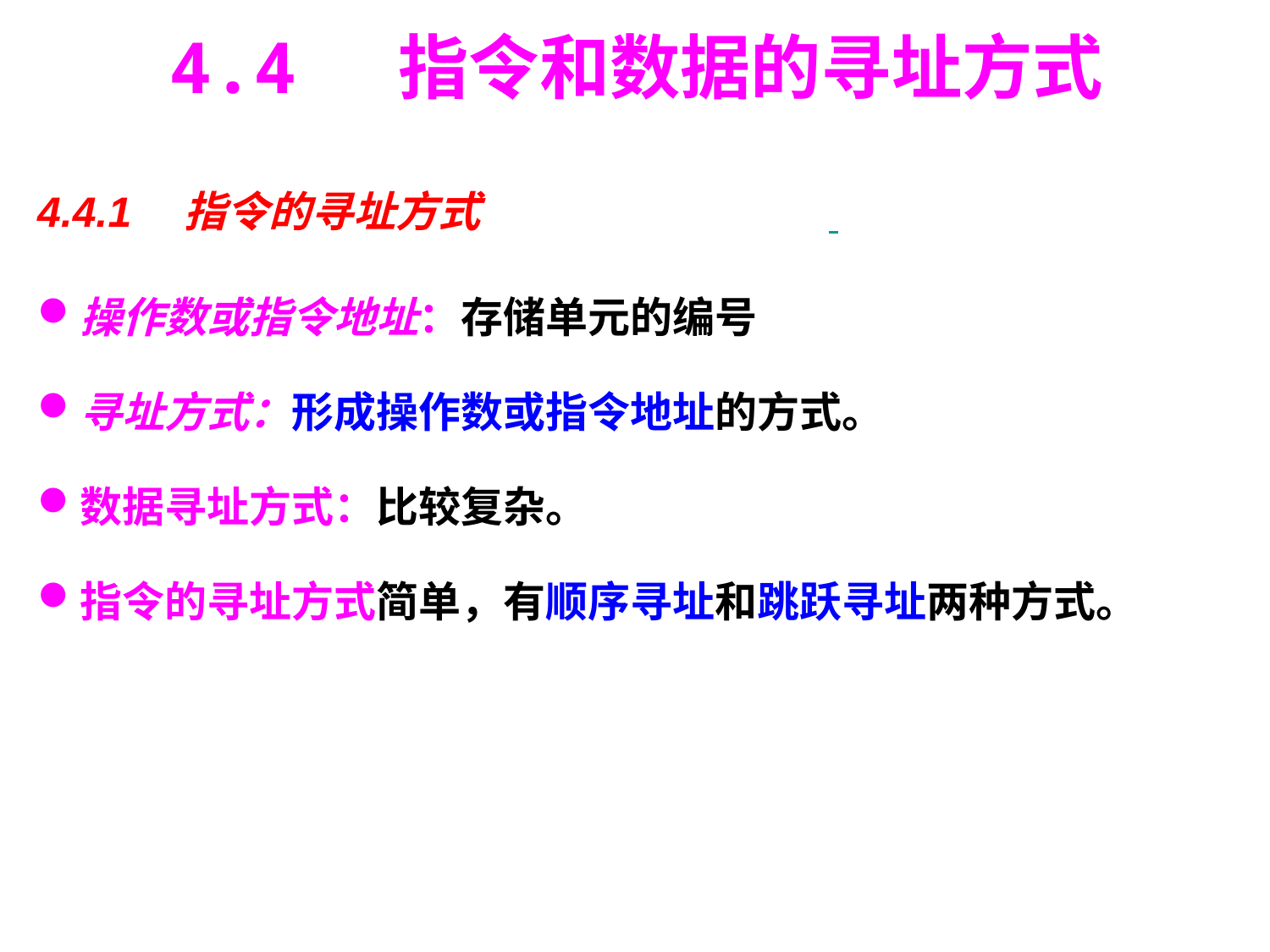

# 4.4  指令和数据的寻址方式
4.4.1　指令的寻址方式
操作数或指令地址：存储单元的编号
寻址方式：形成操作数或指令地址的方式。
数据寻址方式：比较复杂。
指令的寻址方式简单，有顺序寻址和跳跃寻址两种方式。